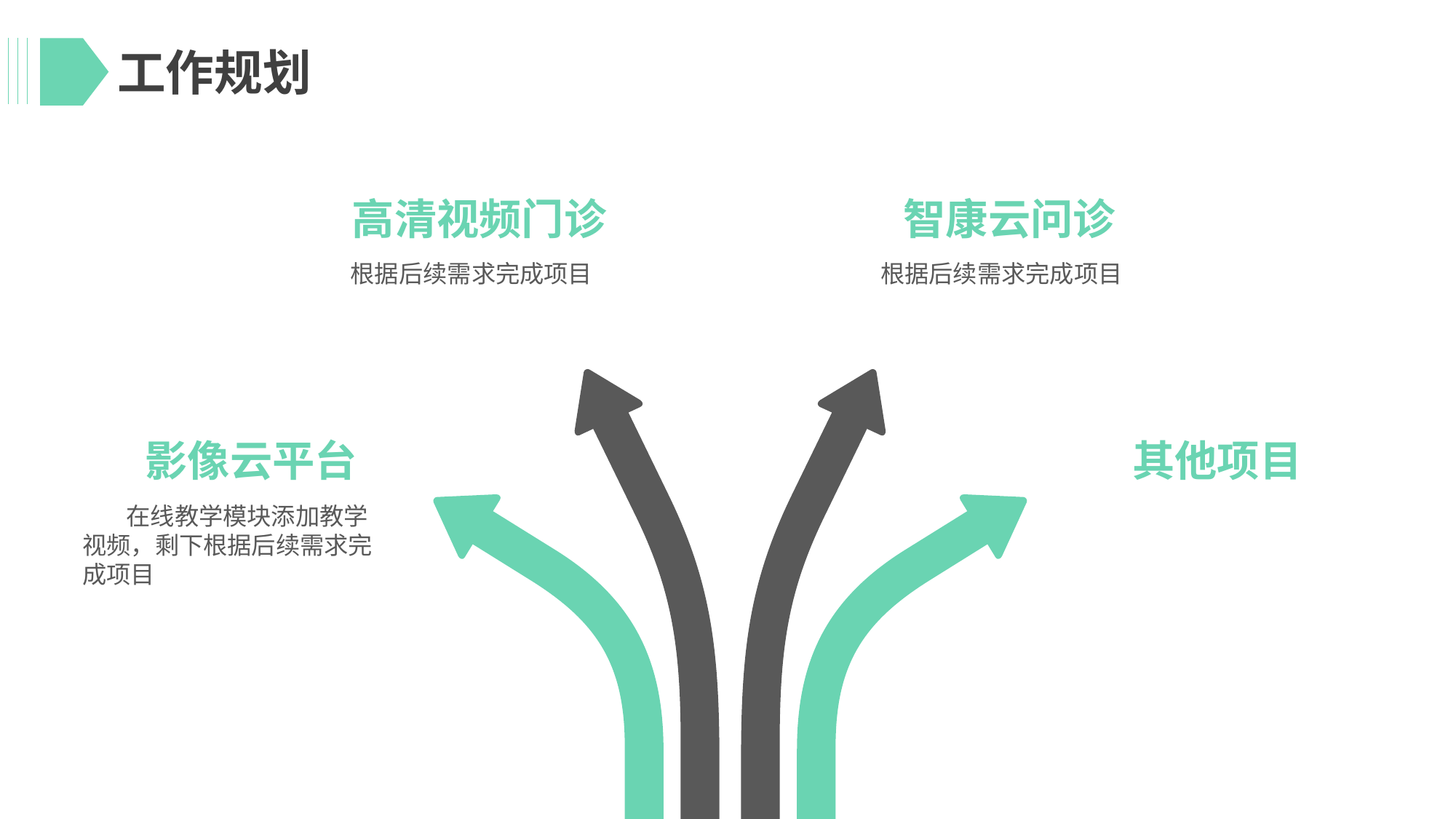

# 工作规划
高清视频门诊
智康云问诊
            根据后续需求完成项目
            根据后续需求完成项目

影像云平台
其他项目

       在线教学模块添加教学视频，剩下根据后续需求完成项目